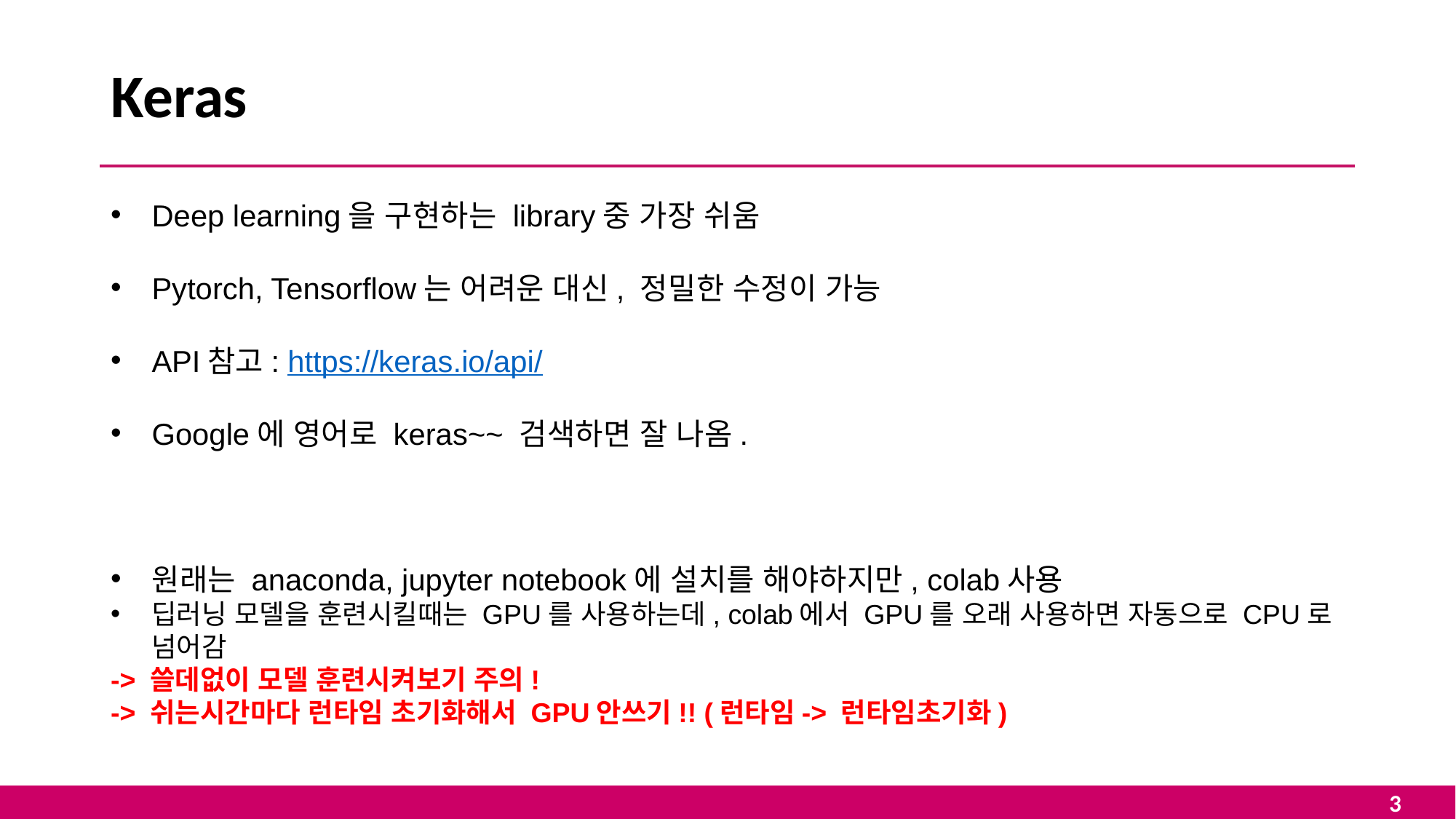

# Keras
Deep learning을 구현하는 library중 가장 쉬움

Pytorch, Tensorflow는 어려운 대신, 정밀한 수정이 가능

API참고: https://keras.io/api/

Google에 영어로 keras~~ 검색하면 잘 나옴.

원래는 anaconda, jupyter notebook에 설치를 해야하지만, colab사용
딥러닝 모델을 훈련시킬때는 GPU를 사용하는데, colab에서 GPU를 오래 사용하면 자동으로 CPU로 넘어감
-> 쓸데없이 모델 훈련시켜보기 주의!
-> 쉬는시간마다 런타임 초기화해서 GPU안쓰기!! (런타임-> 런타임초기화)

3